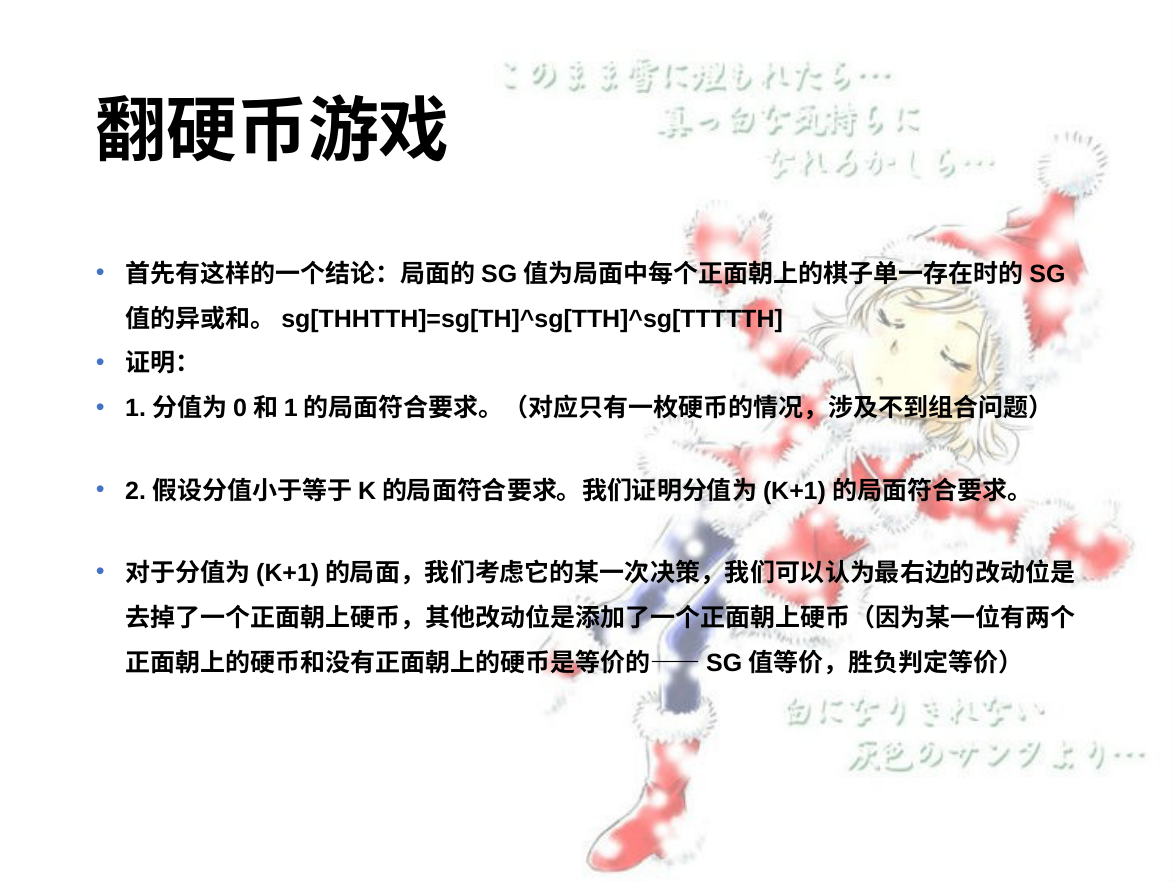

# 翻硬币游戏
首先有这样的一个结论：局面的SG值为局面中每个正面朝上的棋子单一存在时的SG值的异或和。sg[THHTTH]=sg[TH]^sg[TTH]^sg[TTTTTH]
证明：
1.分值为0和1的局面符合要求。（对应只有一枚硬币的情况，涉及不到组合问题）

2.假设分值小于等于K的局面符合要求。我们证明分值为(K+1)的局面符合要求。

对于分值为(K+1)的局面，我们考虑它的某一次决策，我们可以认为最右边的改动位是去掉了一个正面朝上硬币，其他改动位是添加了一个正面朝上硬币（因为某一位有两个正面朝上的硬币和没有正面朝上的硬币是等价的——SG值等价，胜负判定等价）